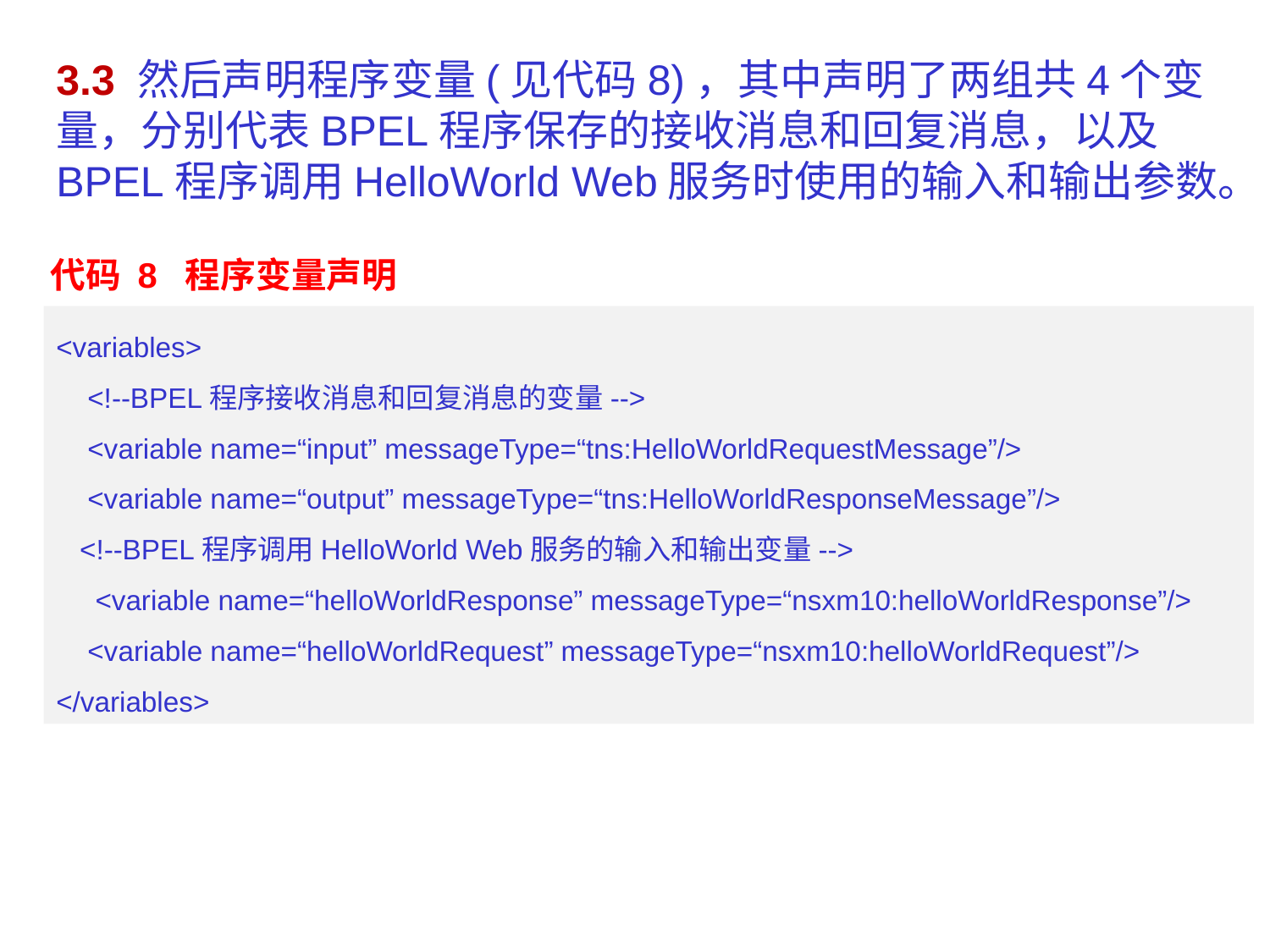

3.3 然后声明程序变量(见代码8)，其中声明了两组共4个变量，分别代表BPEL程序保存的接收消息和回复消息，以及BPEL程序调用HelloWorld Web服务时使用的输入和输出参数。
代码 8  程序变量声明
<variables>
    <!--BPEL程序接收消息和回复消息的变量-->
    <variable name=“input” messageType=“tns:HelloWorldRequestMessage”/>
    <variable name=“output” messageType=“tns:HelloWorldResponseMessage”/>
   <!--BPEL程序调用HelloWorld Web服务的输入和输出变量-->
     <variable name=“helloWorldResponse” messageType=“nsxm10:helloWorldResponse”/>
    <variable name=“helloWorldRequest” messageType=“nsxm10:helloWorldRequest”/>
</variables>